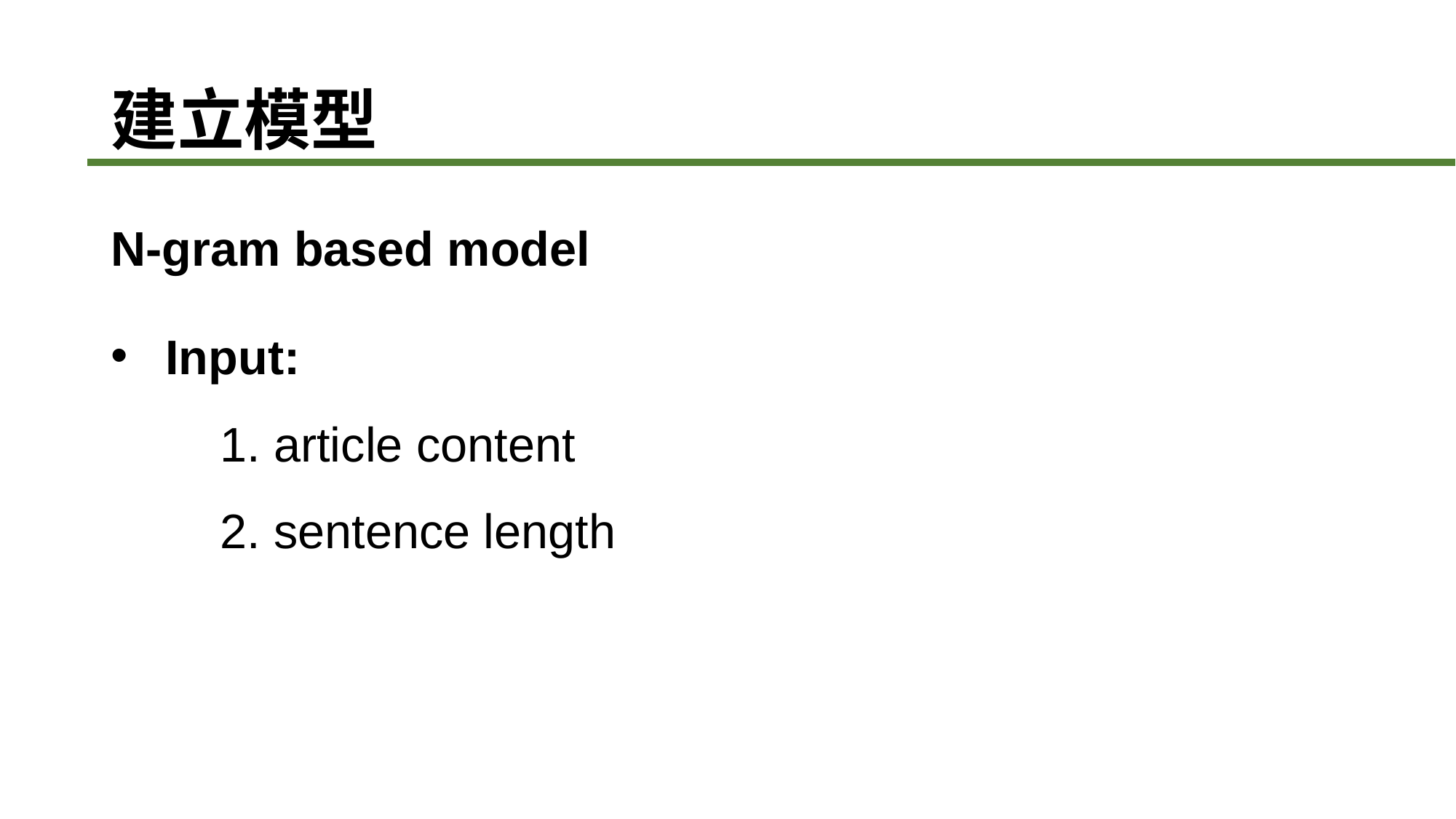

# 建立模型
N-gram based model
Input:
	1. article content
	2. sentence length